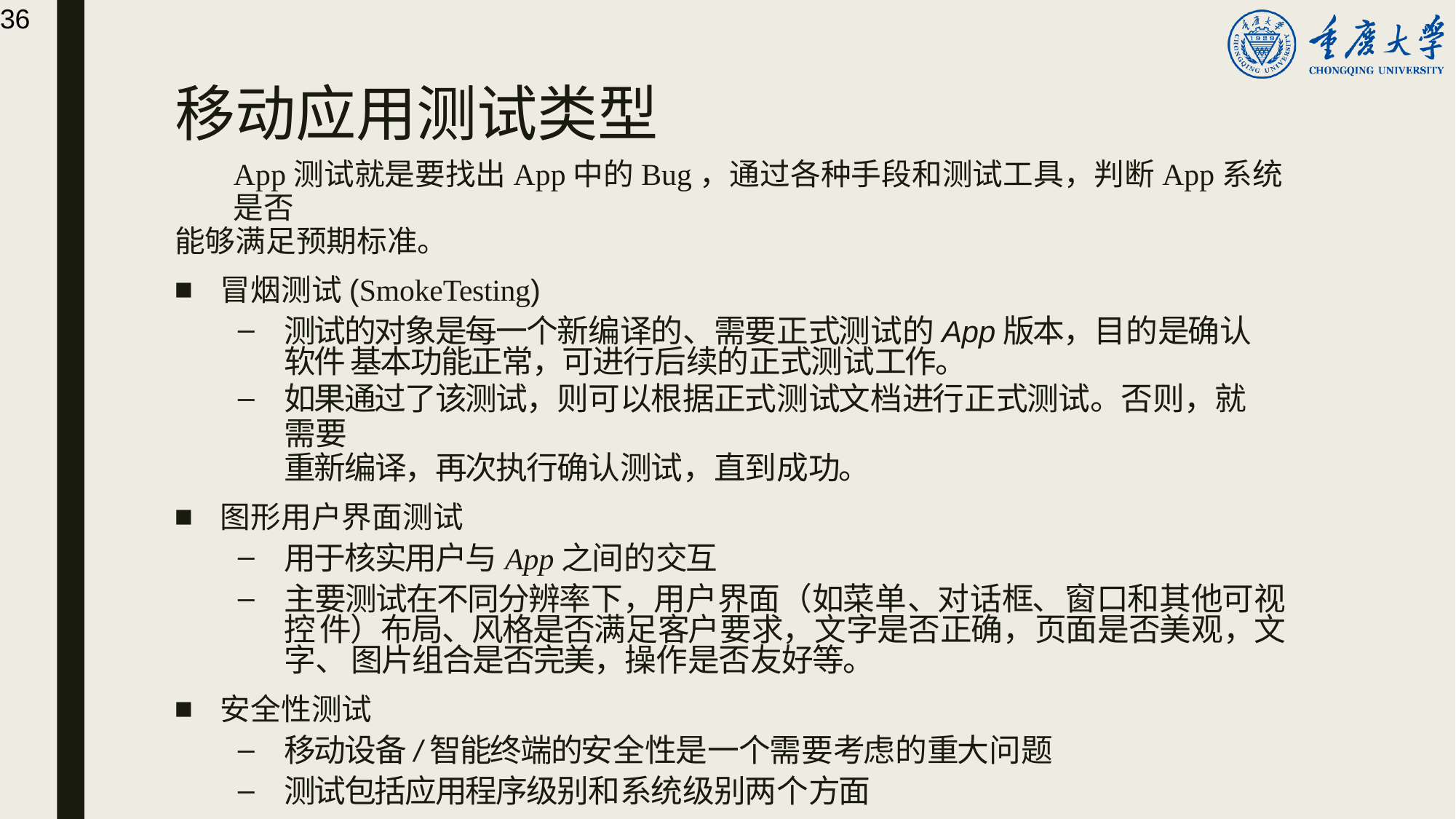

36
# 移动应用测试类型
App测试就是要找出App中的Bug，通过各种手段和测试工具，判断App系统是否
能够满足预期标准。
冒烟测试(SmokeTesting)
测试的对象是每一个新编译的、需要正式测试的App版本，目的是确认软件 基本功能正常，可进行后续的正式测试工作。
如果通过了该测试，则可以根据正式测试文档进行正式测试。否则，就需要
重新编译，再次执行确认测试，直到成功。
图形用户界面测试
用于核实用户与App之间的交互
主要测试在不同分辨率下，用户界面（如菜单、对话框、窗口和其他可视控 件）布局、风格是否满足客户要求，文字是否正确，页面是否美观，文字、 图片组合是否完美，操作是否友好等。
安全性测试
移动设备/智能终端的安全性是一个需要考虑的重大问题
测试包括应用程序级别和系统级别两个方面